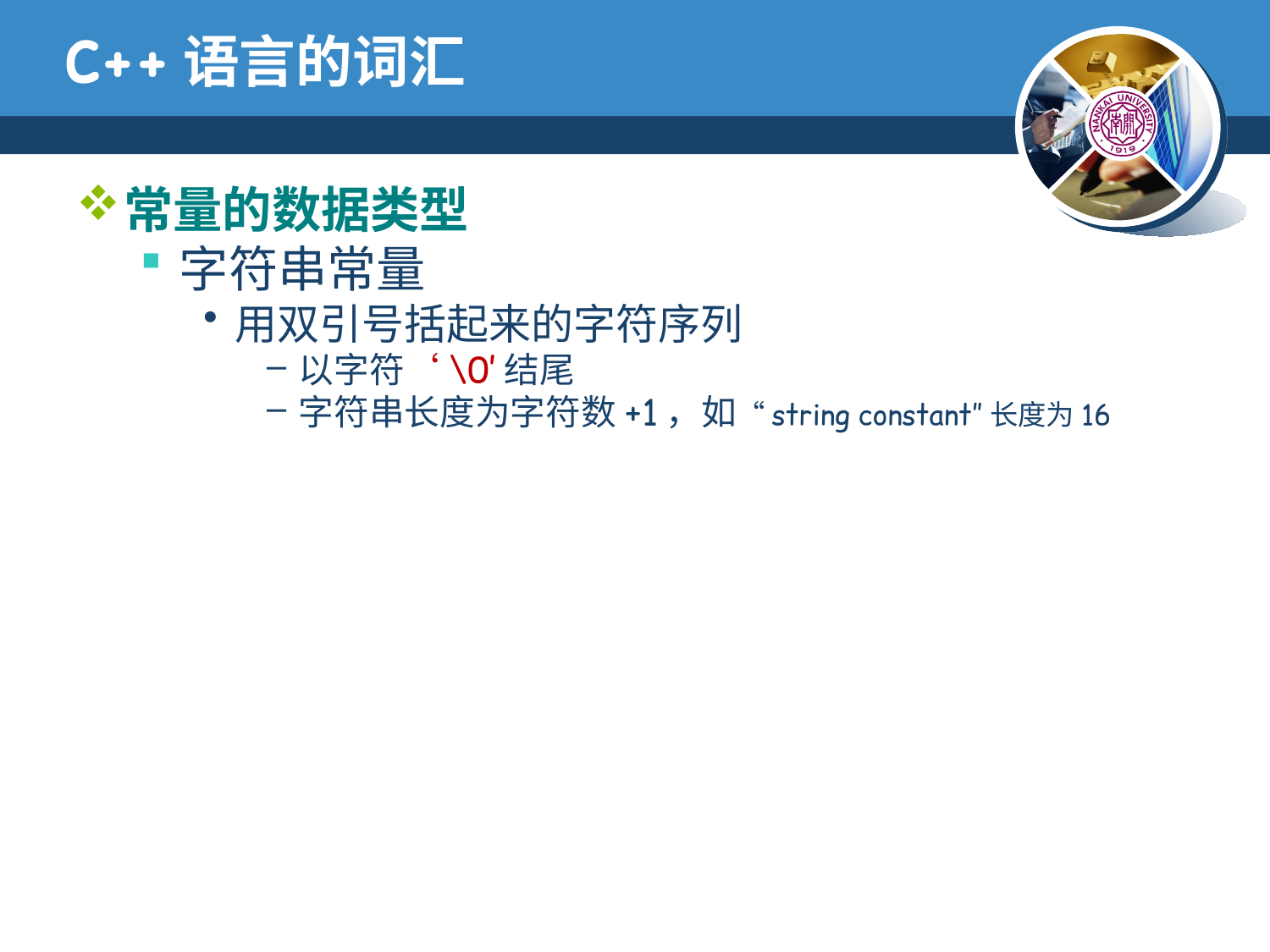

# C++语言的词汇
常量的数据类型
字符串常量
用双引号括起来的字符序列
以字符‘\0’结尾
字符串长度为字符数+1，如“string constant”长度为16

34